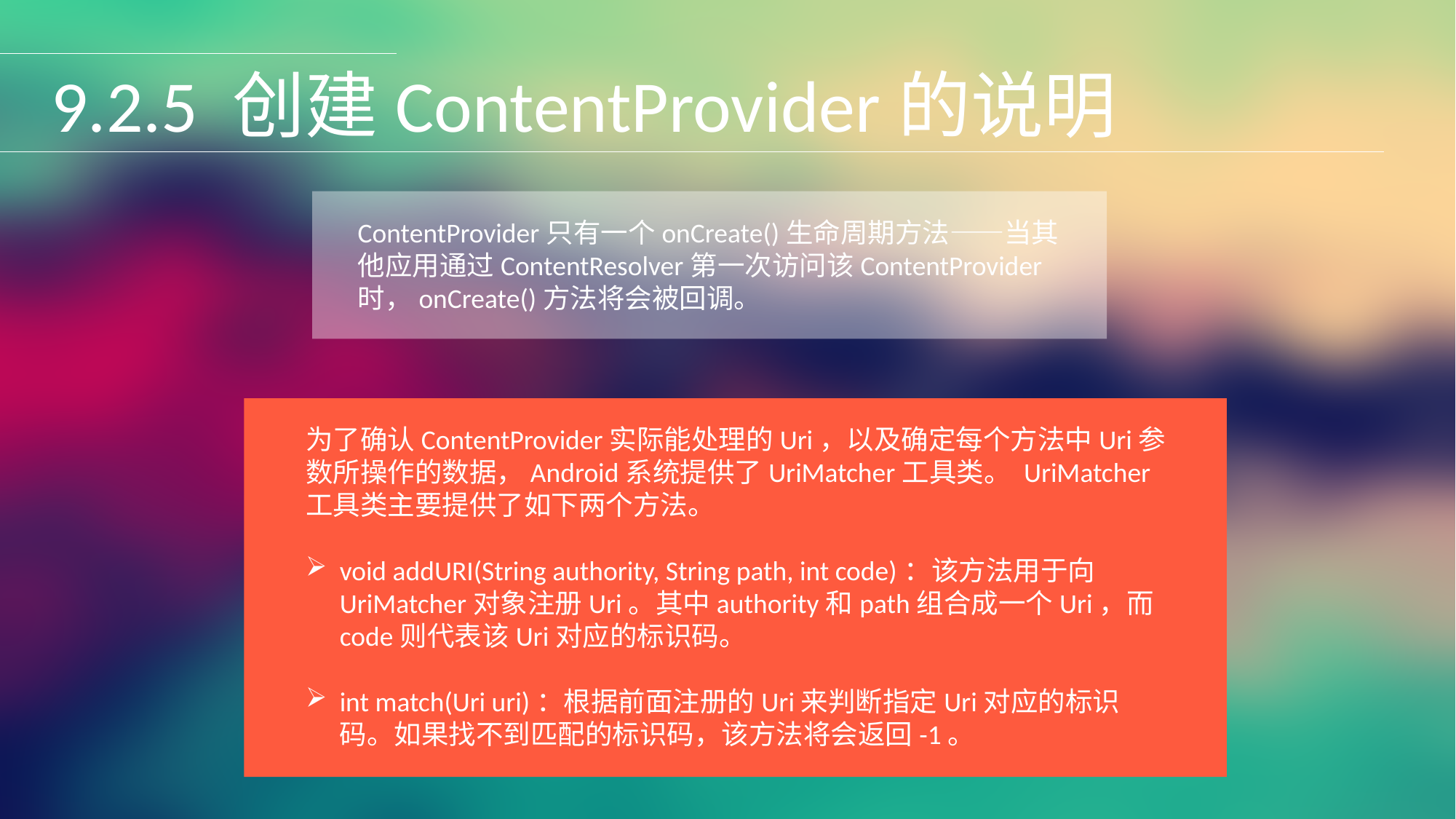

9.2.5 创建ContentProvider的说明

ContentProvider只有一个onCreate()生命周期方法——当其他应用通过ContentResolver第一次访问该ContentProvider时，onCreate()方法将会被回调。

为了确认ContentProvider实际能处理的Uri，以及确定每个方法中Uri参数所操作的数据，Android系统提供了UriMatcher工具类。 UriMatcher工具类主要提供了如下两个方法。

void addURI(String authority, String path, int code)：该方法用于向UriMatcher对象注册Uri。其中authority和path组合成一个Uri，而code则代表该Uri对应的标识码。

int match(Uri uri)：根据前面注册的Uri来判断指定Uri对应的标识码。如果找不到匹配的标识码，该方法将会返回-1。